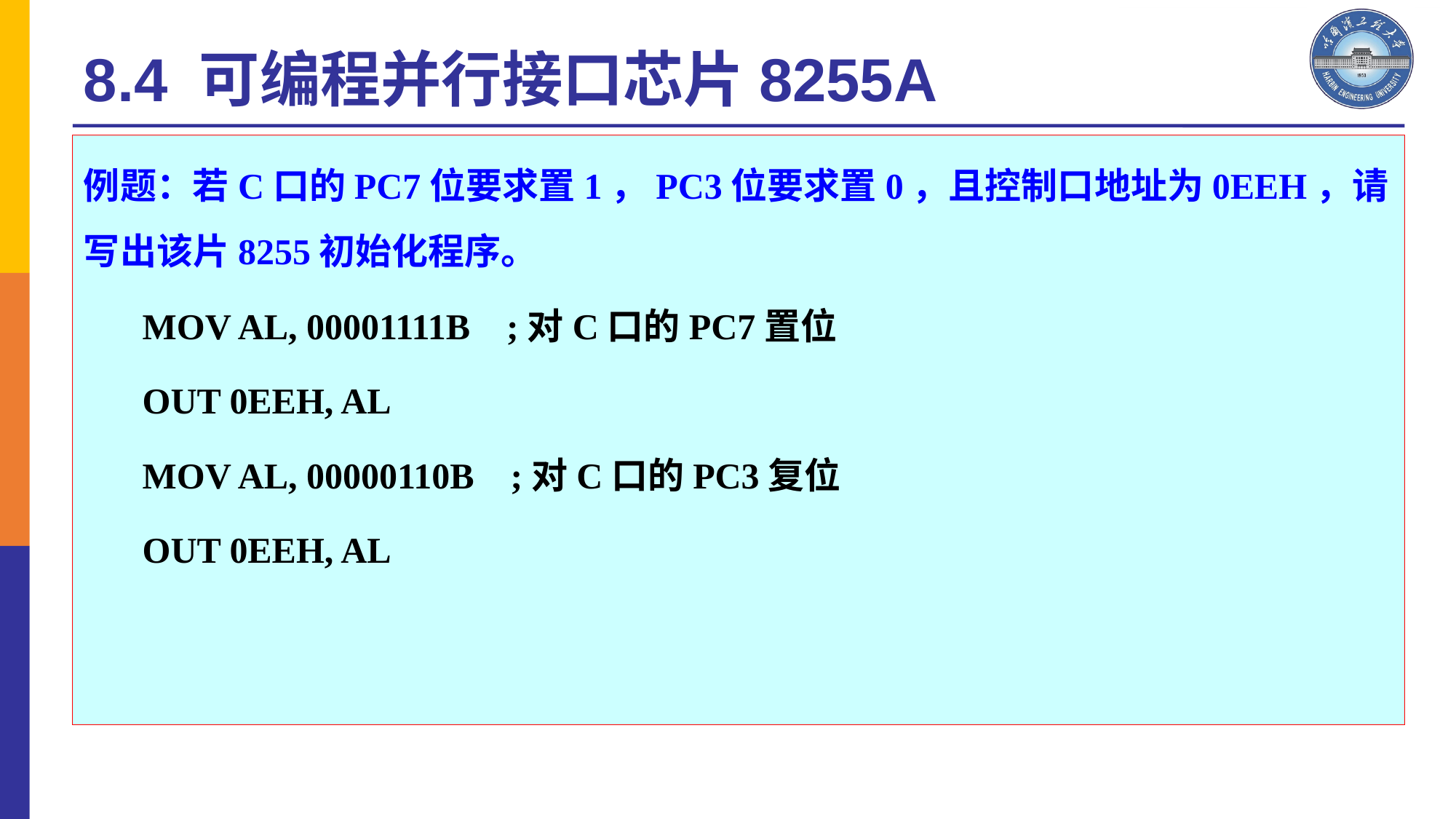

8.4 可编程并行接口芯片8255A

例题：若C口的PC7位要求置1，PC3位要求置0，且控制口地址为0EEH，请写出该片8255初始化程序。
MOV AL, 00001111B    ;对C口的PC7置位
OUT 0EEH, AL
MOV AL, 00000110B    ;对C口的PC3复位
OUT 0EEH, AL